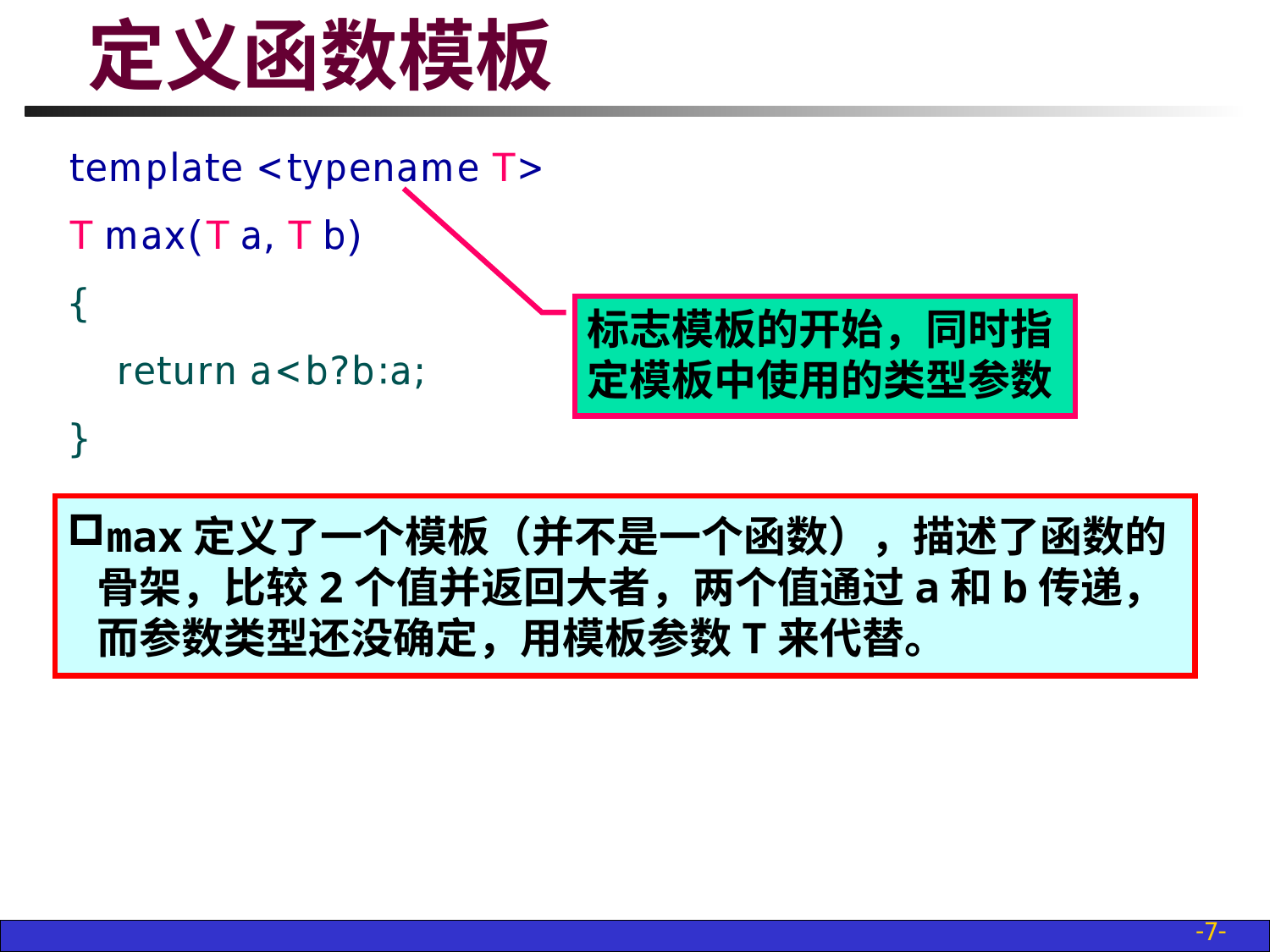

# 定义函数模板
template <typename T>
T max(T a, T b)
{
	return a<b?b:a;
}

标志模板的开始，同时指定模板中使用的类型参数
max定义了一个模板（并不是一个函数），描述了函数的
  骨架，比较2个值并返回大者，两个值通过a和b传递，
  而参数类型还没确定，用模板参数T来代替。
-7-